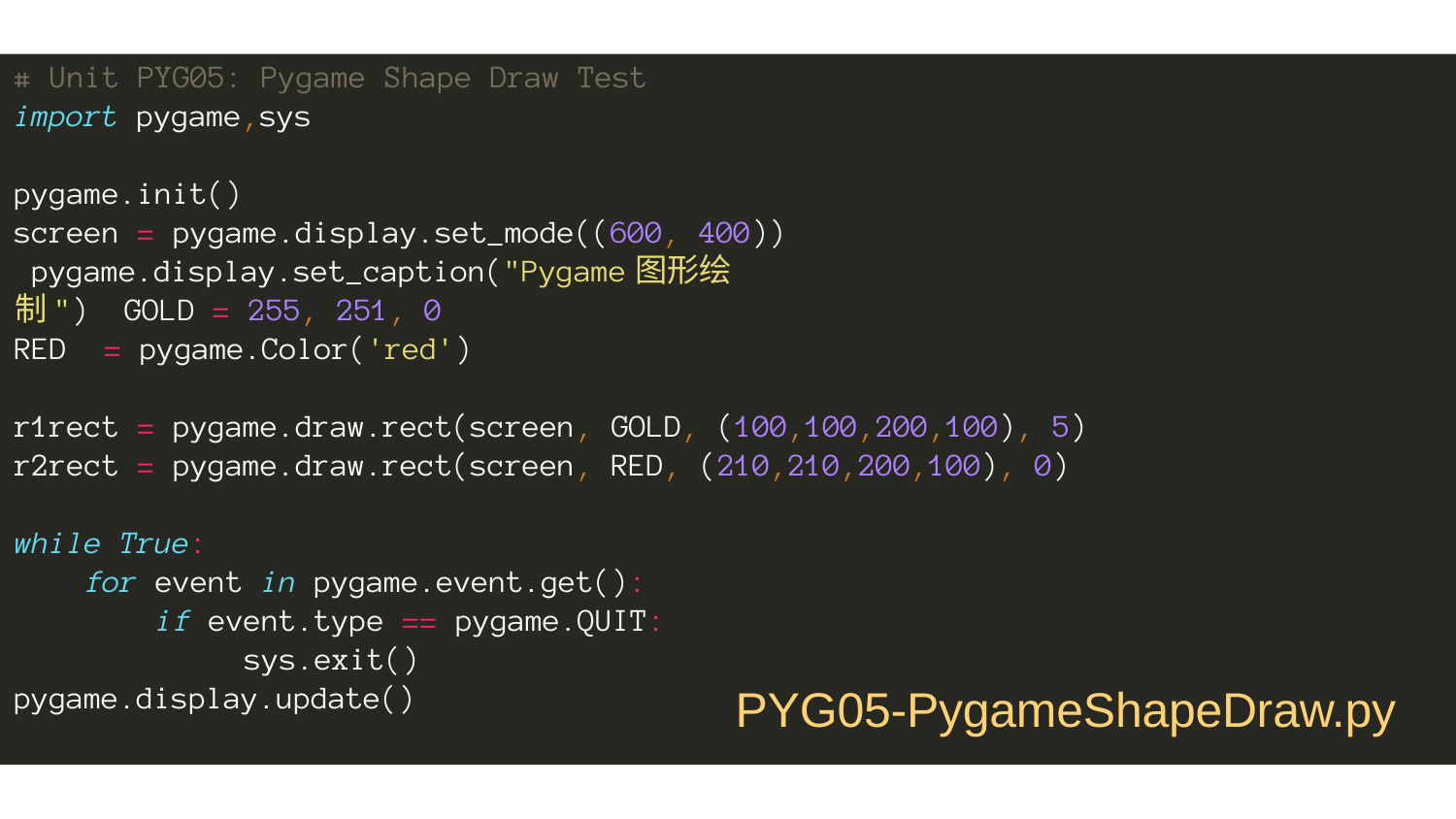

# Unit PYG05: Pygame Shape Draw Test

# import pygame,sys
pygame.init()
screen = pygame.display.set_mode((600, 400))  pygame.display.set_caption("Pygame图形绘制")  GOLD = 255, 251, 0
RED	= pygame.Color('red')
r1rect = pygame.draw.rect(screen, GOLD, (100,100,200,100), 5)
r2rect = pygame.draw.rect(screen, RED, (210,210,200,100), 0)
while True:
for event in pygame.event.get():
if event.type == pygame.QUIT:  sys.exit()
pygame.display.update()
PYG05-PygameShapeDraw.py